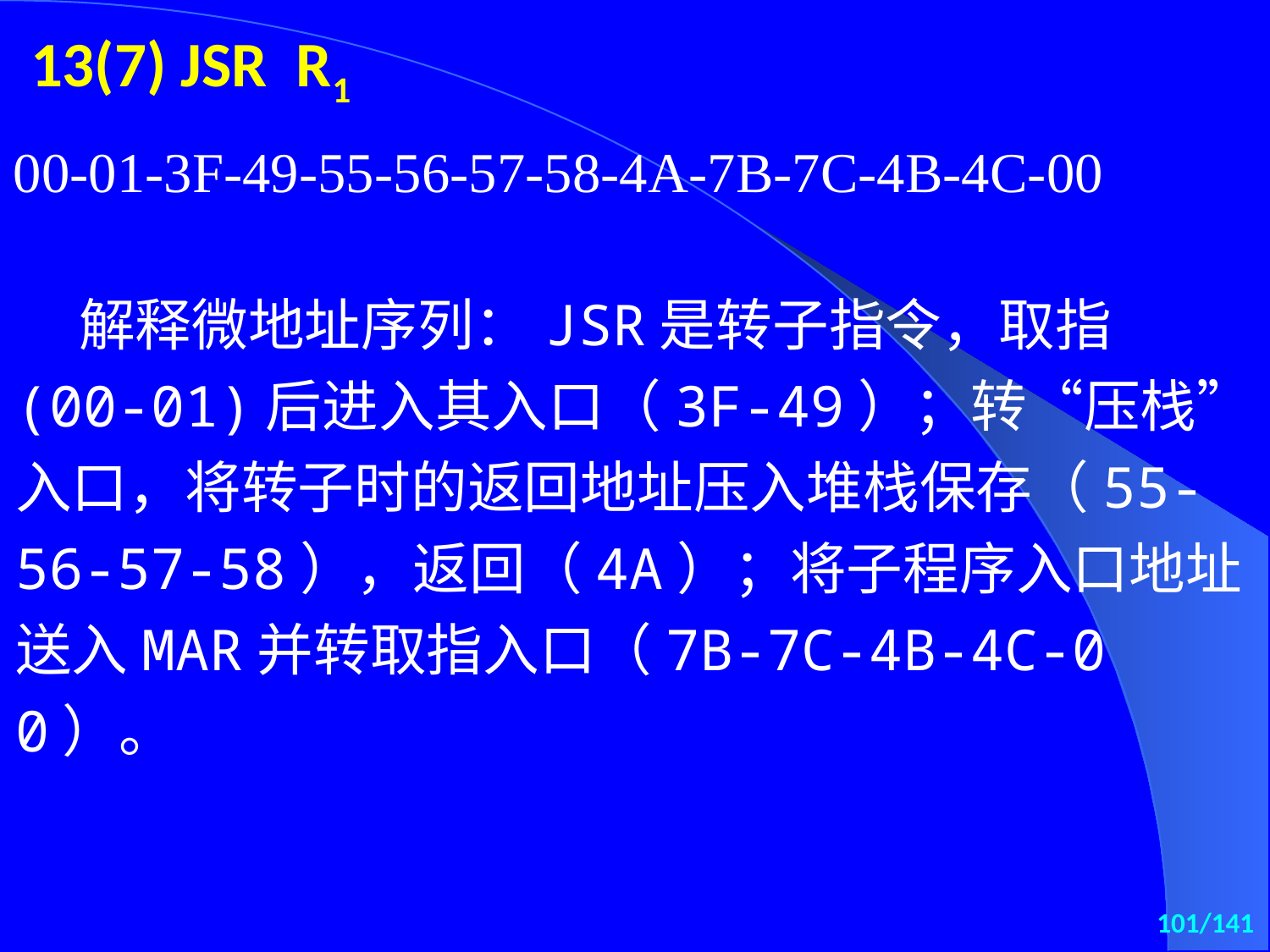

13(7) JSR  R1
00-01-3F-49-55-56-57-58-4A-7B-7C-4B-4C-00
解释微地址序列：JSR是转子指令，取指(00-01)后进入其入口（3F-49）；转“压栈”入口，将转子时的返回地址压入堆栈保存（55-56-57-58），返回（4A）；将子程序入口地址送入MAR并转取指入口（7B-7C-4B-4C-00）。
101/141